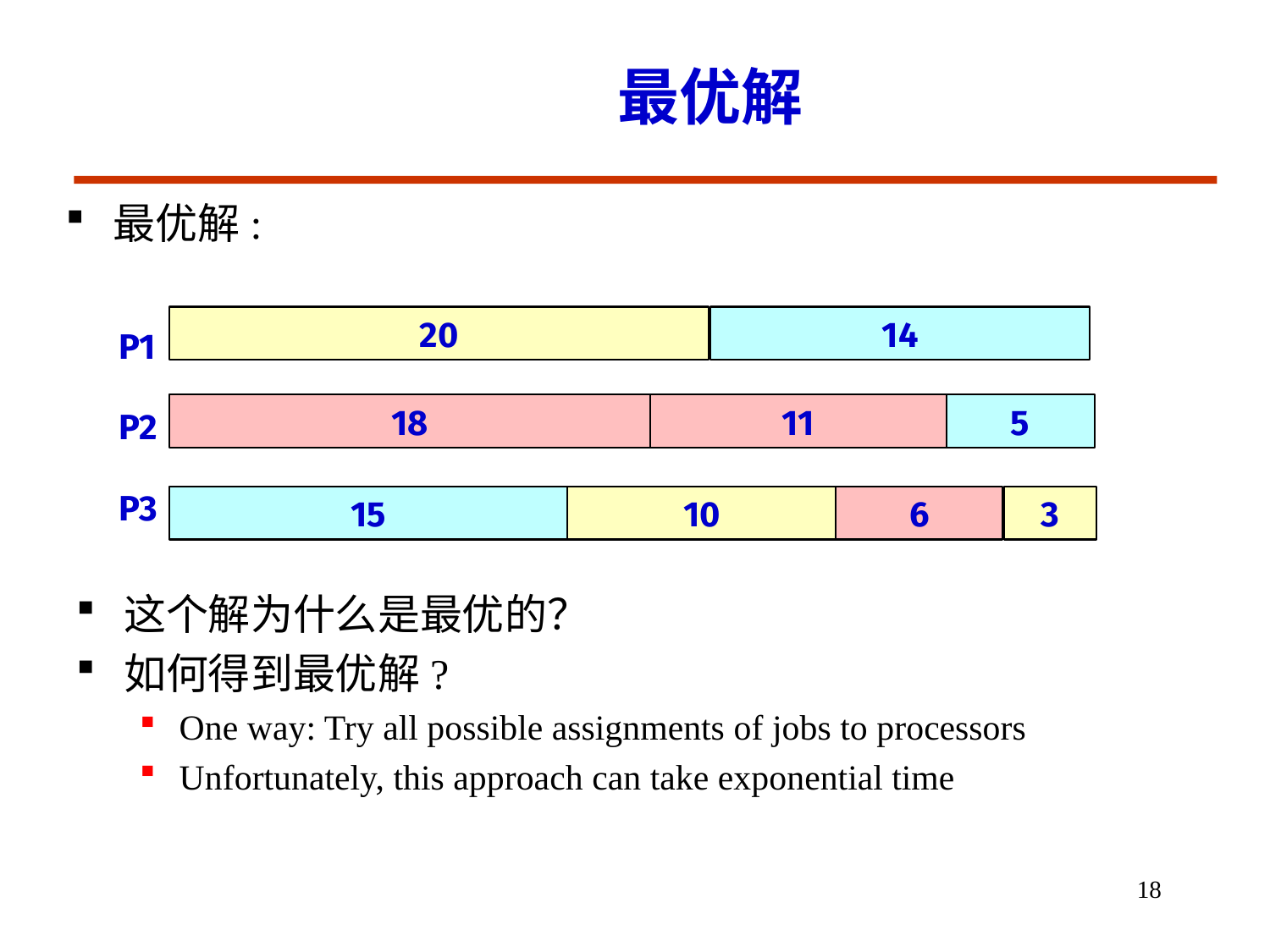

# 最优解
最优解:
P1
P2
P3

20

14

18

11

5

15

10

6

3
这个解为什么是最优的？
如何得到最优解?
One way: Try all possible assignments of jobs to processors
Unfortunately, this approach can take exponential time
18